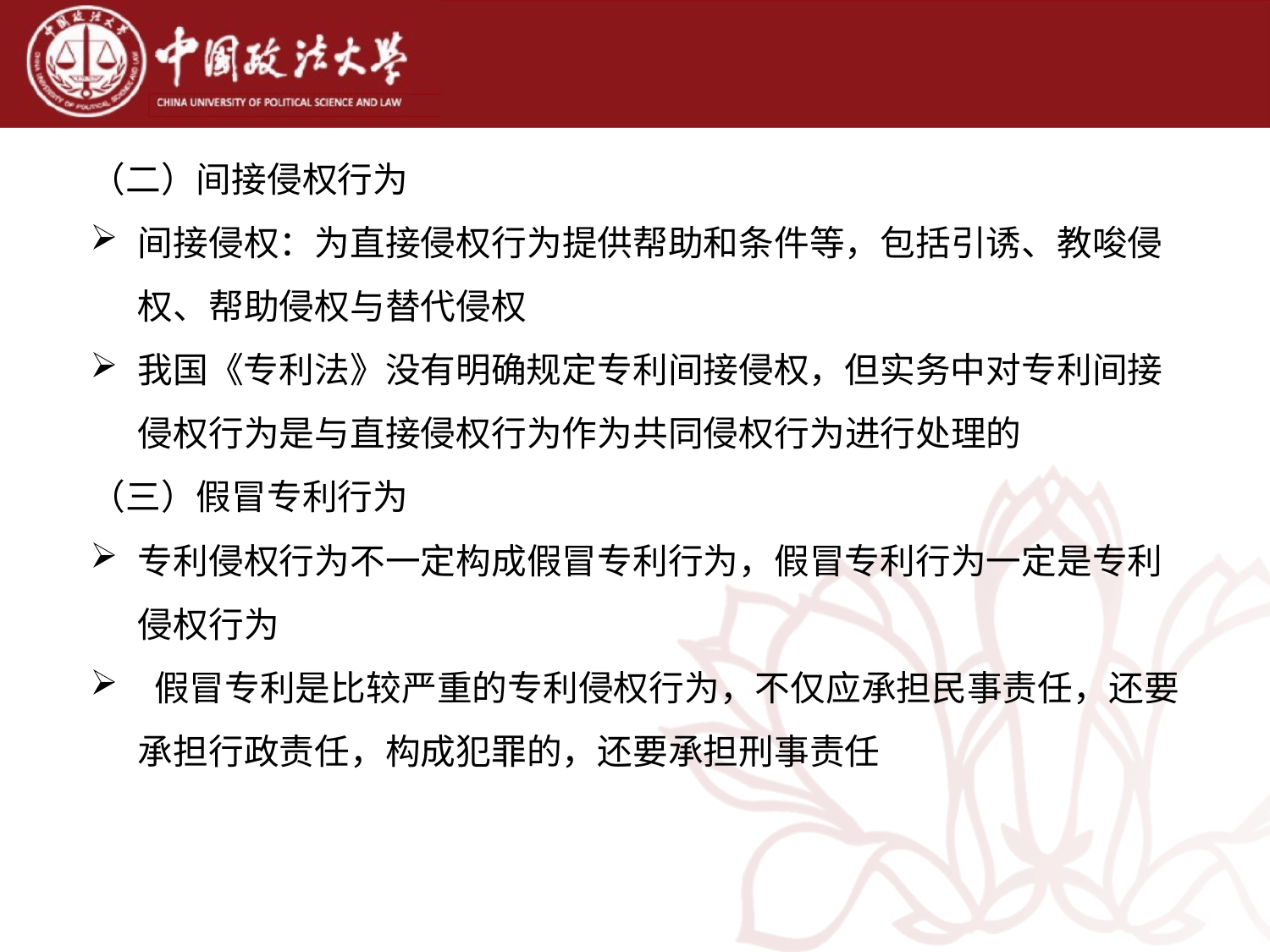

（二）间接侵权行为
间接侵权：为直接侵权行为提供帮助和条件等，包括引诱、教唆侵权、帮助侵权与替代侵权
我国《专利法》没有明确规定专利间接侵权，但实务中对专利间接侵权行为是与直接侵权行为作为共同侵权行为进行处理的
（三）假冒专利行为
专利侵权行为不一定构成假冒专利行为，假冒专利行为一定是专利侵权行为
 假冒专利是比较严重的专利侵权行为，不仅应承担民事责任，还要承担行政责任，构成犯罪的，还要承担刑事责任